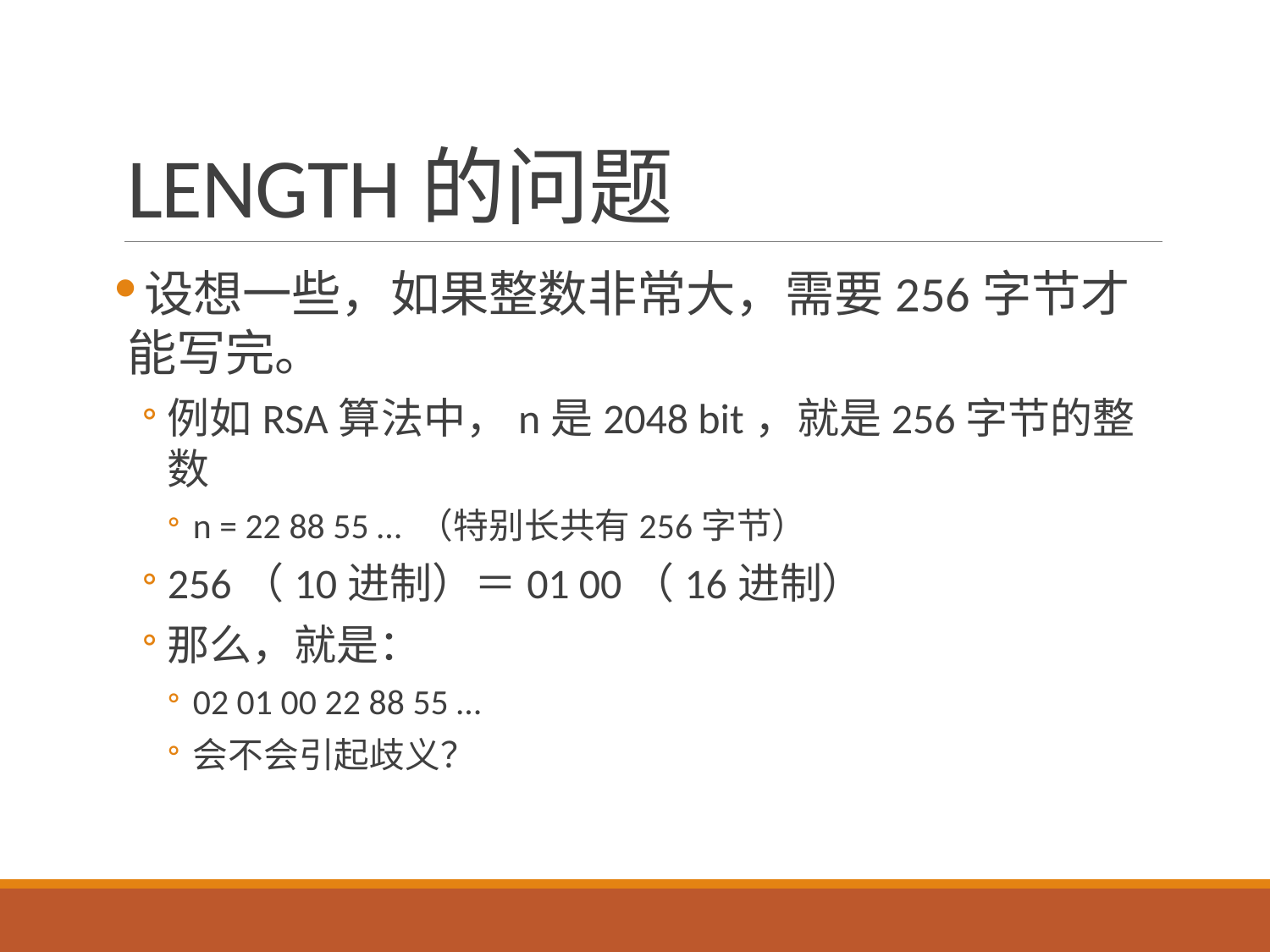

# LENGTH的问题
设想一些，如果整数非常大，需要256字节才能写完。
例如RSA算法中，n是2048 bit，就是256字节的整数
n = 22 88 55 … （特别长共有256字节）
256（10进制）＝01 00（16进制）
那么，就是：
02 01 00 22 88 55 …
会不会引起歧义？
47